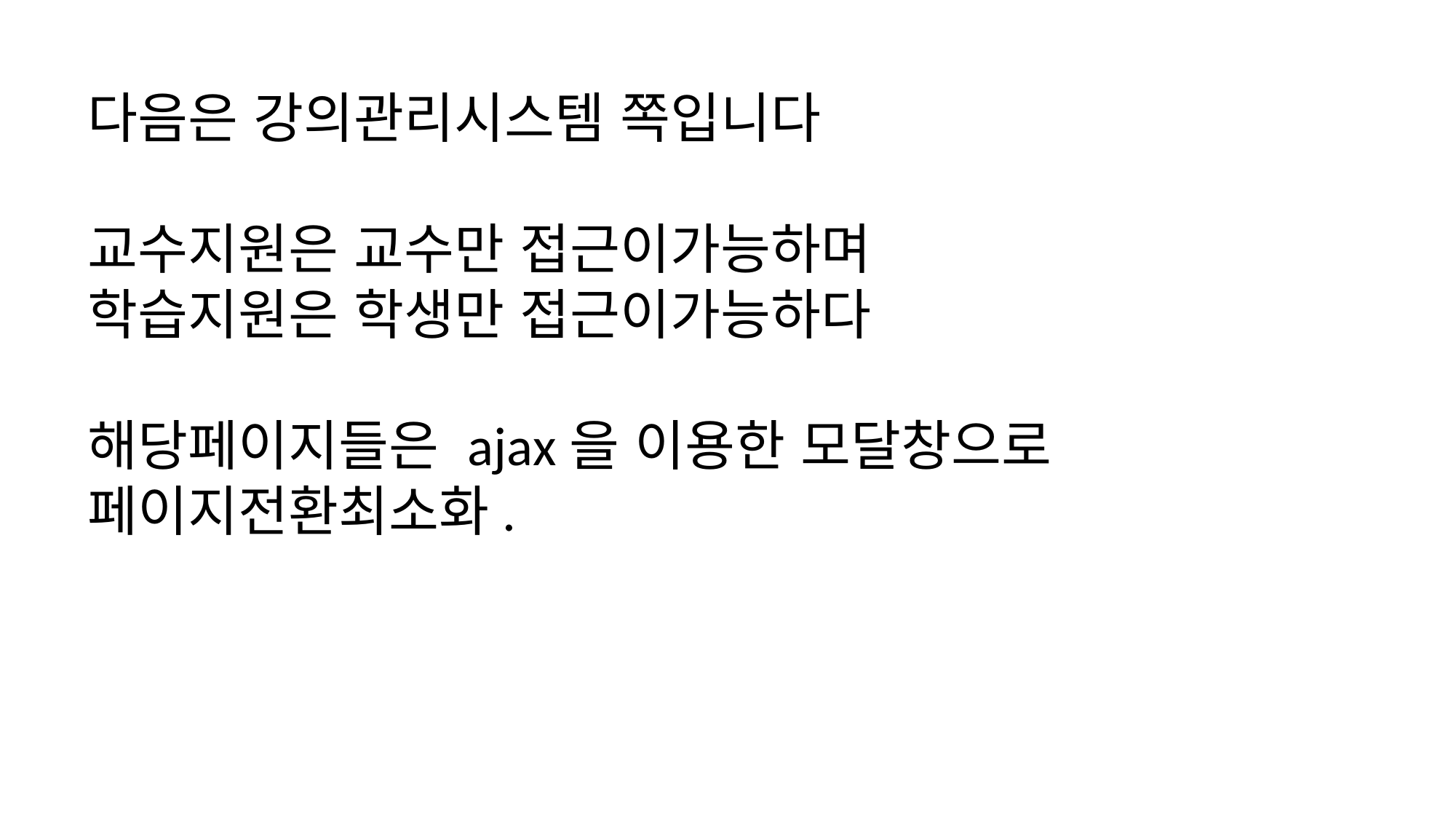

다음은 강의관리시스템 쪽입니다

교수지원은 교수만 접근이가능하며
학습지원은 학생만 접근이가능하다

해당페이지들은 ajax을 이용한 모달창으로
페이지전환최소화.